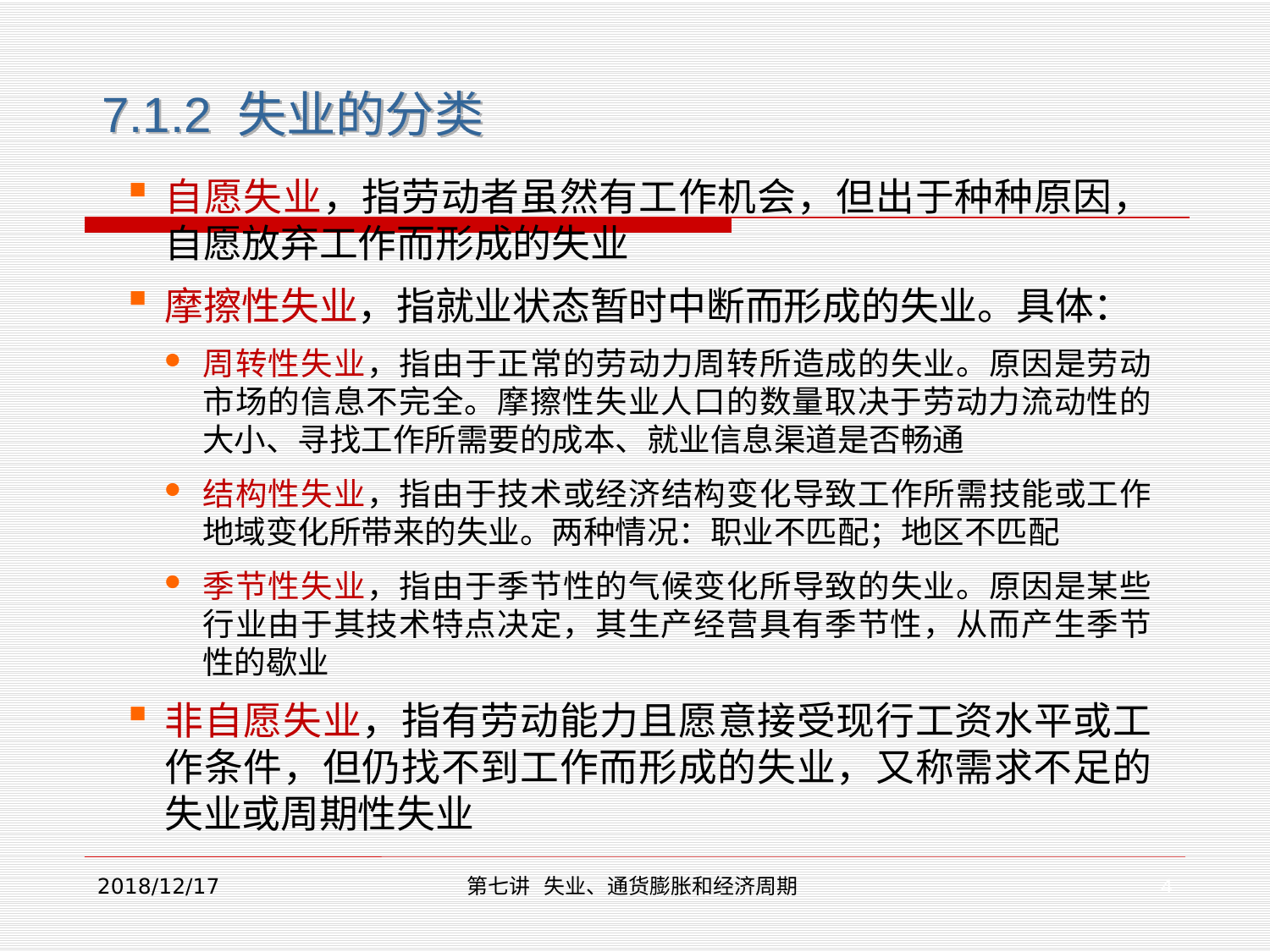

7.1.2 失业的分类
自愿失业，指劳动者虽然有工作机会，但出于种种原因，自愿放弃工作而形成的失业
摩擦性失业，指就业状态暂时中断而形成的失业。具体：
周转性失业，指由于正常的劳动力周转所造成的失业。原因是劳动市场的信息不完全。摩擦性失业人口的数量取决于劳动力流动性的大小、寻找工作所需要的成本、就业信息渠道是否畅通
结构性失业，指由于技术或经济结构变化导致工作所需技能或工作地域变化所带来的失业。两种情况：职业不匹配；地区不匹配
季节性失业，指由于季节性的气候变化所导致的失业。原因是某些行业由于其技术特点决定，其生产经营具有季节性，从而产生季节性的歇业
非自愿失业，指有劳动能力且愿意接受现行工资水平或工作条件，但仍找不到工作而形成的失业，又称需求不足的失业或周期性失业
4
2018/12/17
第七讲   失业、通货膨胀和经济周期